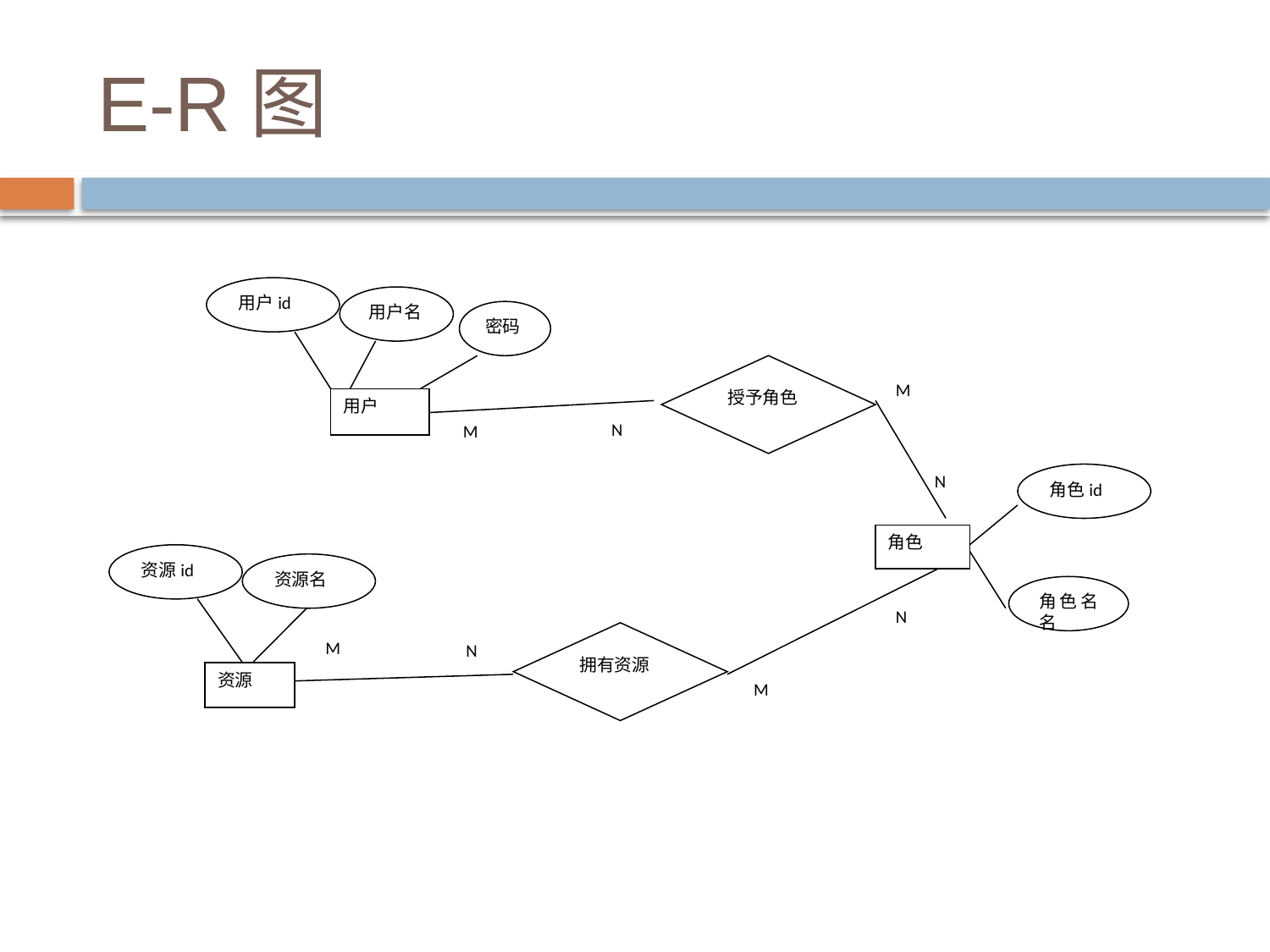

# E-R图

用户id
用户名
密码
用户
授予角色
角色id
角色
角色名名
资源id
资源名
资源
拥有资源
M
N
M
N
N
M
N
M